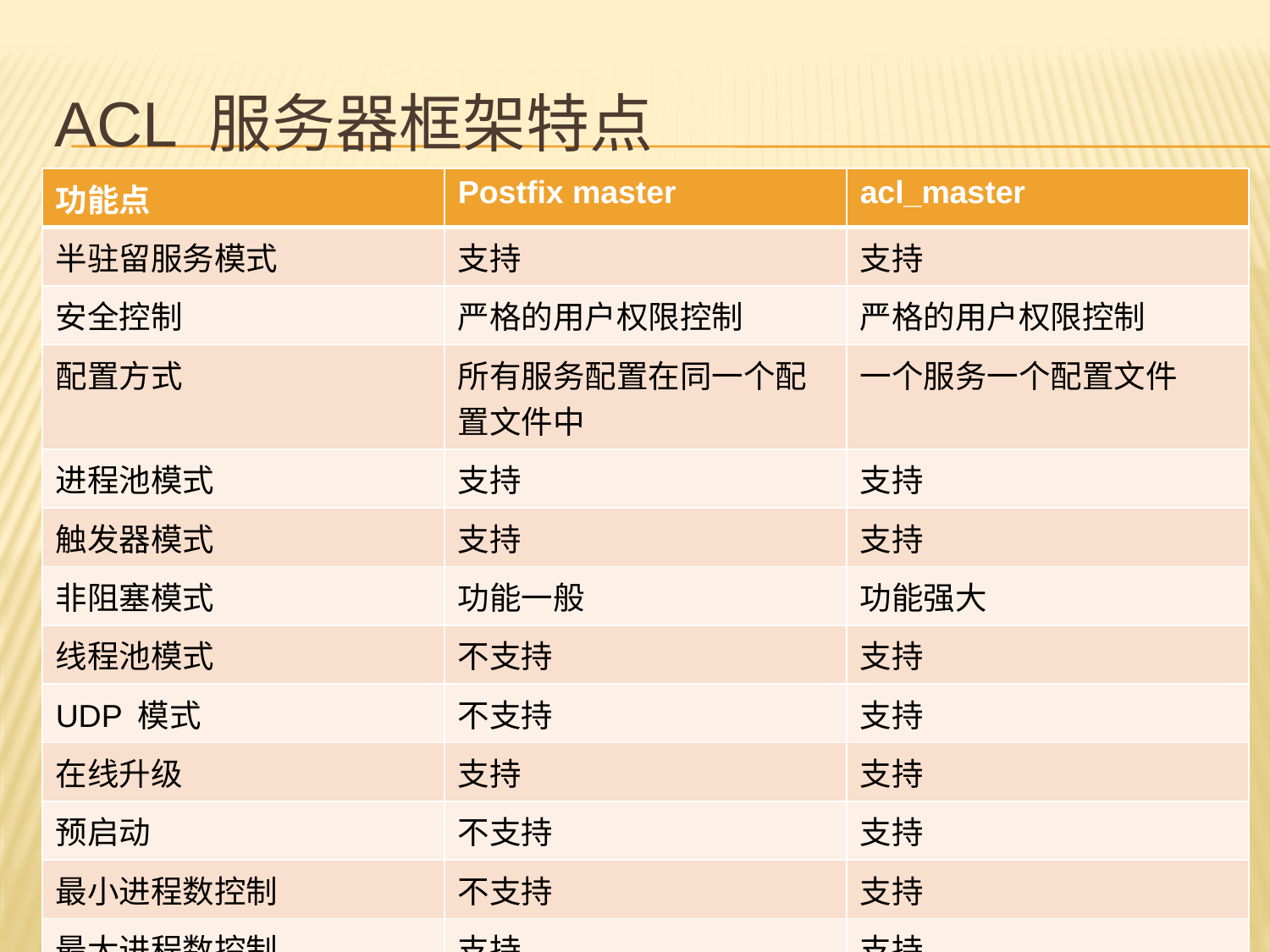

# ACL 服务器框架特点
| 功能点 | Postfix master | acl\_master |
| --- | --- | --- |
| 半驻留服务模式 | 支持 | 支持 |
| 安全控制 | 严格的用户权限控制 | 严格的用户权限控制 |
| 配置方式 | 所有服务配置在同一个配置文件中 | 一个服务一个配置文件 |
| 进程池模式 | 支持 | 支持 |
| 触发器模式 | 支持 | 支持 |
| 非阻塞模式 | 功能一般 | 功能强大 |
| 线程池模式 | 不支持 | 支持 |
| UDP 模式 | 不支持 | 支持 |
| 在线升级 | 支持 | 支持 |
| 预启动 | 不支持 | 支持 |
| 最小进程数控制 | 不支持 | 支持 |
| 最大进程数控制 | 支持 | 支持 |
| 监控子进程报警机制 | 不支持 | 支持 |